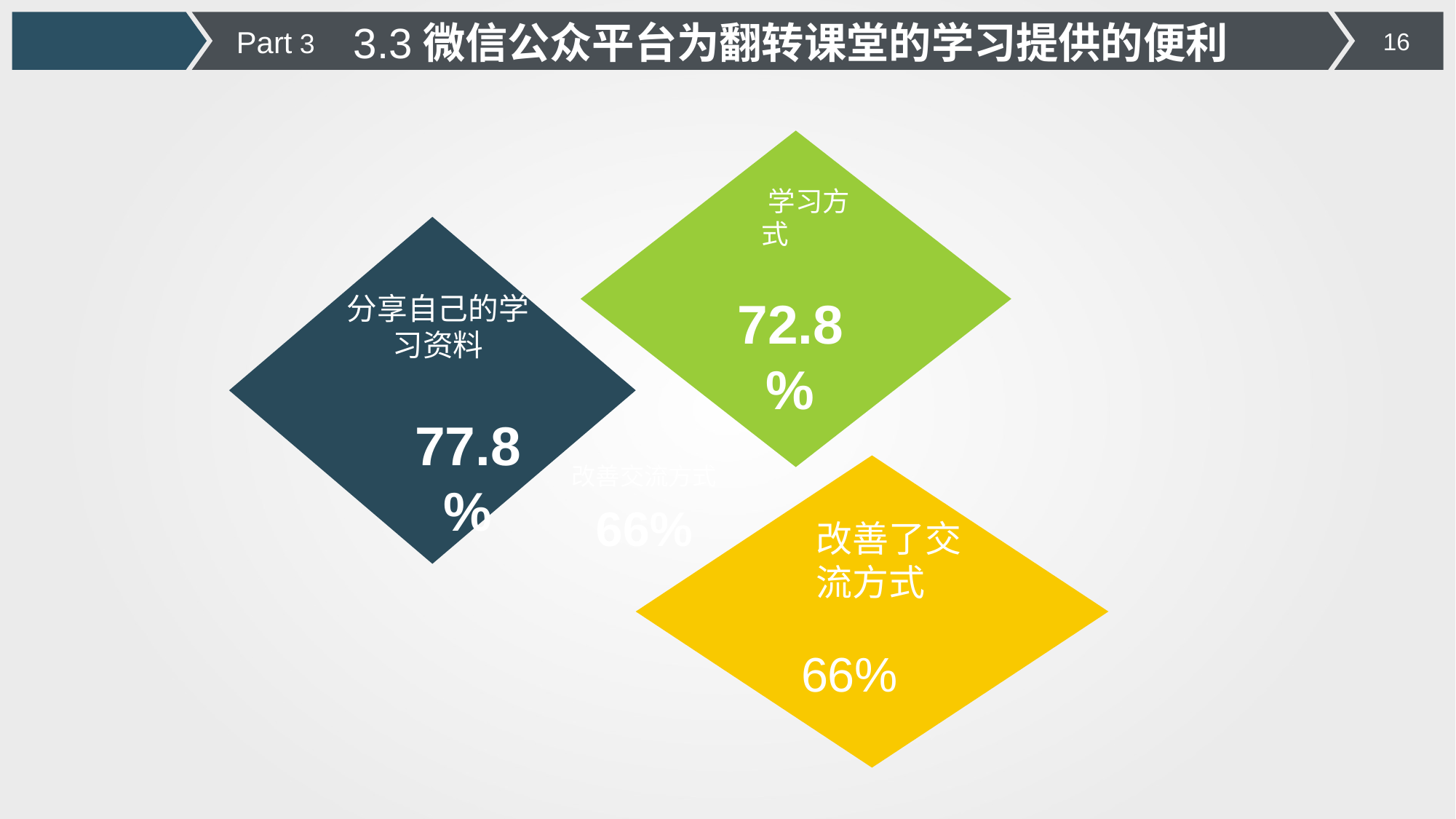

3.3微信公众平台为翻转课堂的学习提供的便利
Part 3

          学习方式

分享自己的学习资料
72.8%
77.8%
改善交流方式

66%
改善了交流方式
66%